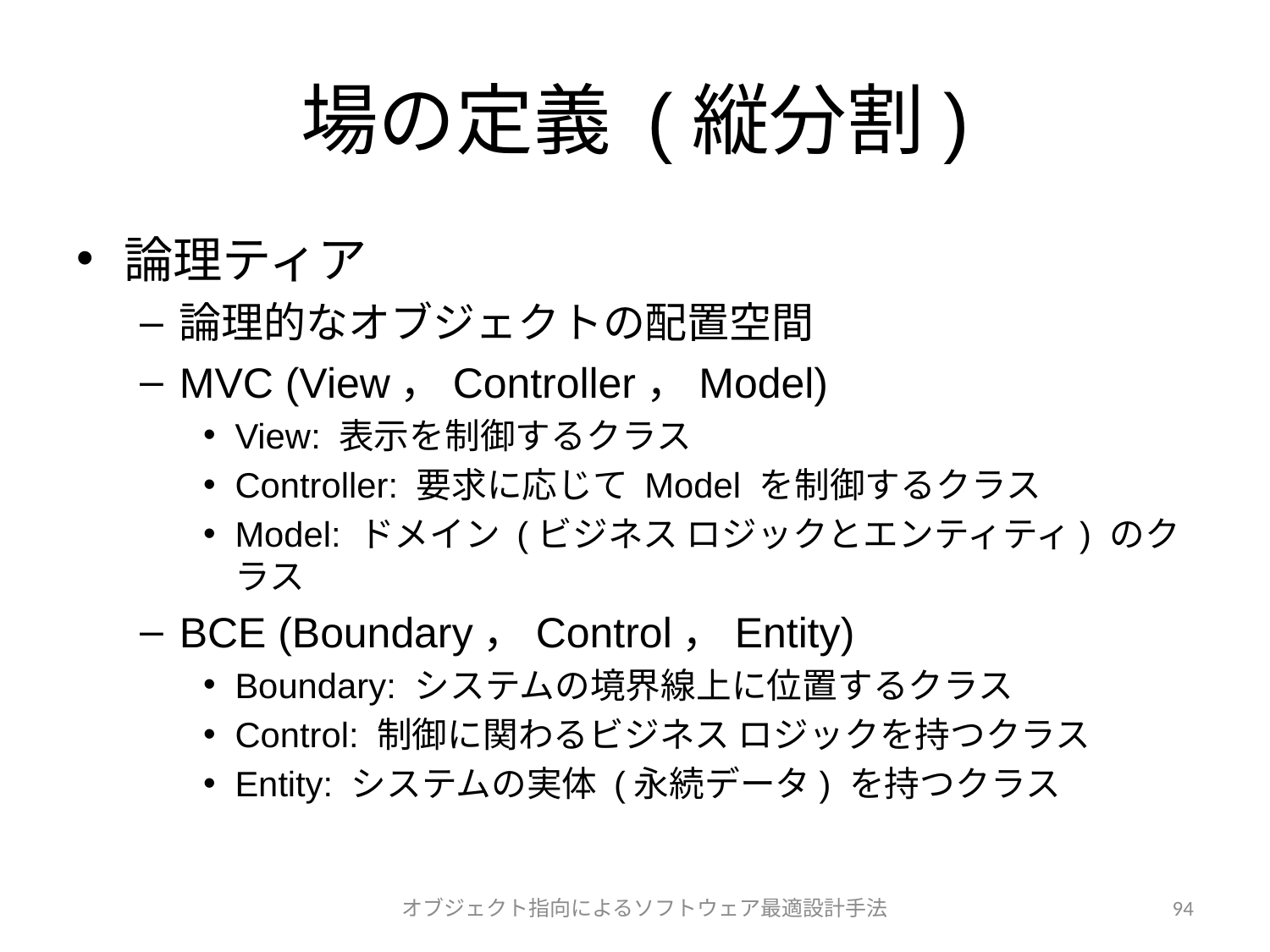

# 場の定義 (縦分割)
論理ティア
論理的なオブジェクトの配置空間
MVC (View，Controller，Model)
View: 表示を制御するクラス
Controller: 要求に応じて Model を制御するクラス
Model: ドメイン (ビジネス ロジックとエンティティ) のクラス
BCE (Boundary，Control，Entity)
Boundary: システムの境界線上に位置するクラス
Control: 制御に関わるビジネス ロジックを持つクラス
Entity: システムの実体 (永続データ) を持つクラス
オブジェクト指向によるソフトウェア最適設計手法
94